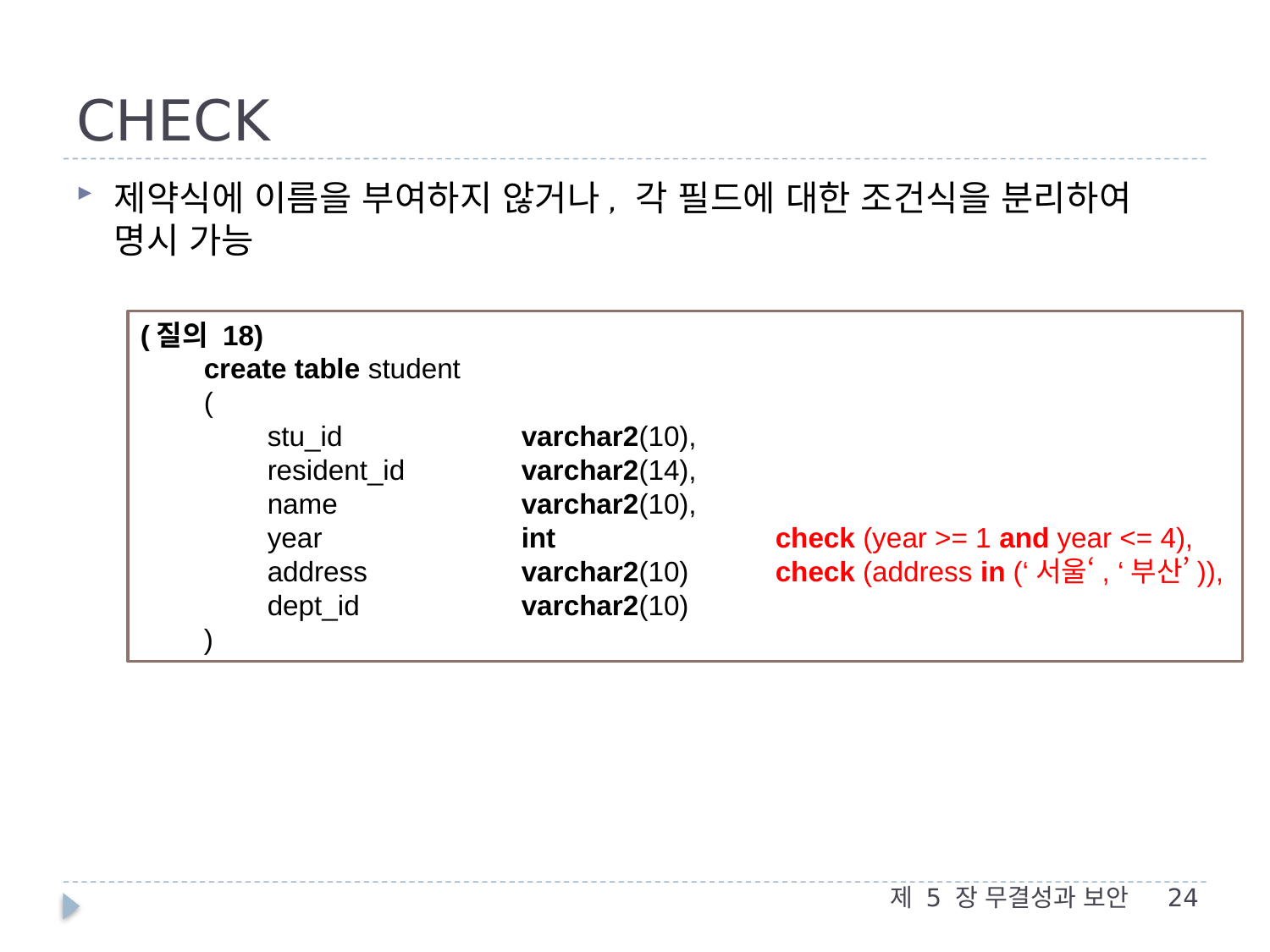

# CHECK
제약식에 이름을 부여하지 않거나, 각 필드에 대한 조건식을 분리하여 명시 가능
(질의 18)
create table student
(
stu_id		varchar2(10),
resident_id	varchar2(14),
name		varchar2(10),
year		int 		check (year >= 1 and year <= 4),
address		varchar2(10) 	check (address in (‘서울‘, ‘부산’)),
dept_id		varchar2(10)
)
제 5 장 무결성과 보안
24